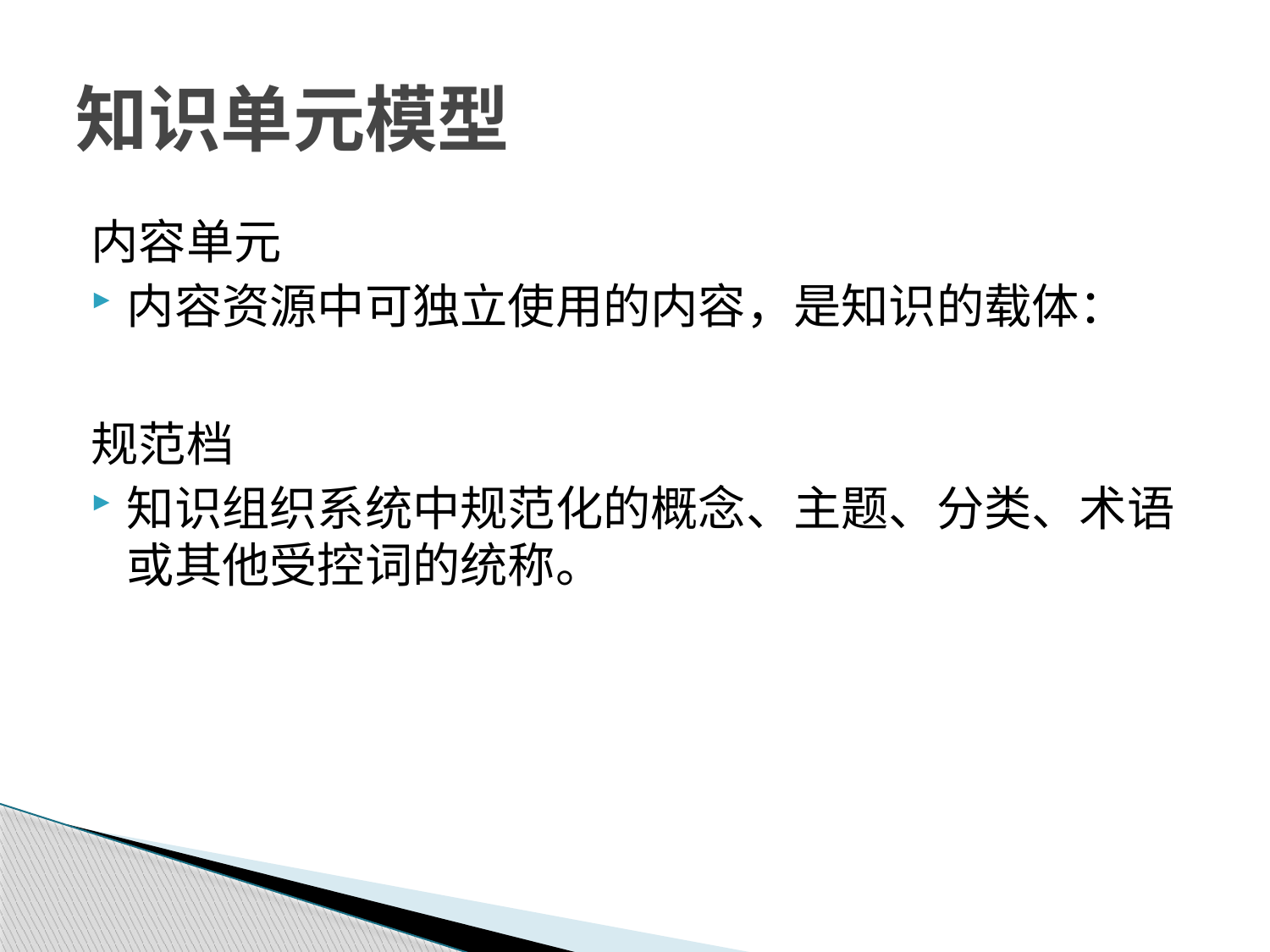

# 知识单元模型
内容单元
内容资源中可独立使用的内容，是知识的载体：

规范档
知识组织系统中规范化的概念、主题、分类、术语或其他受控词的统称。